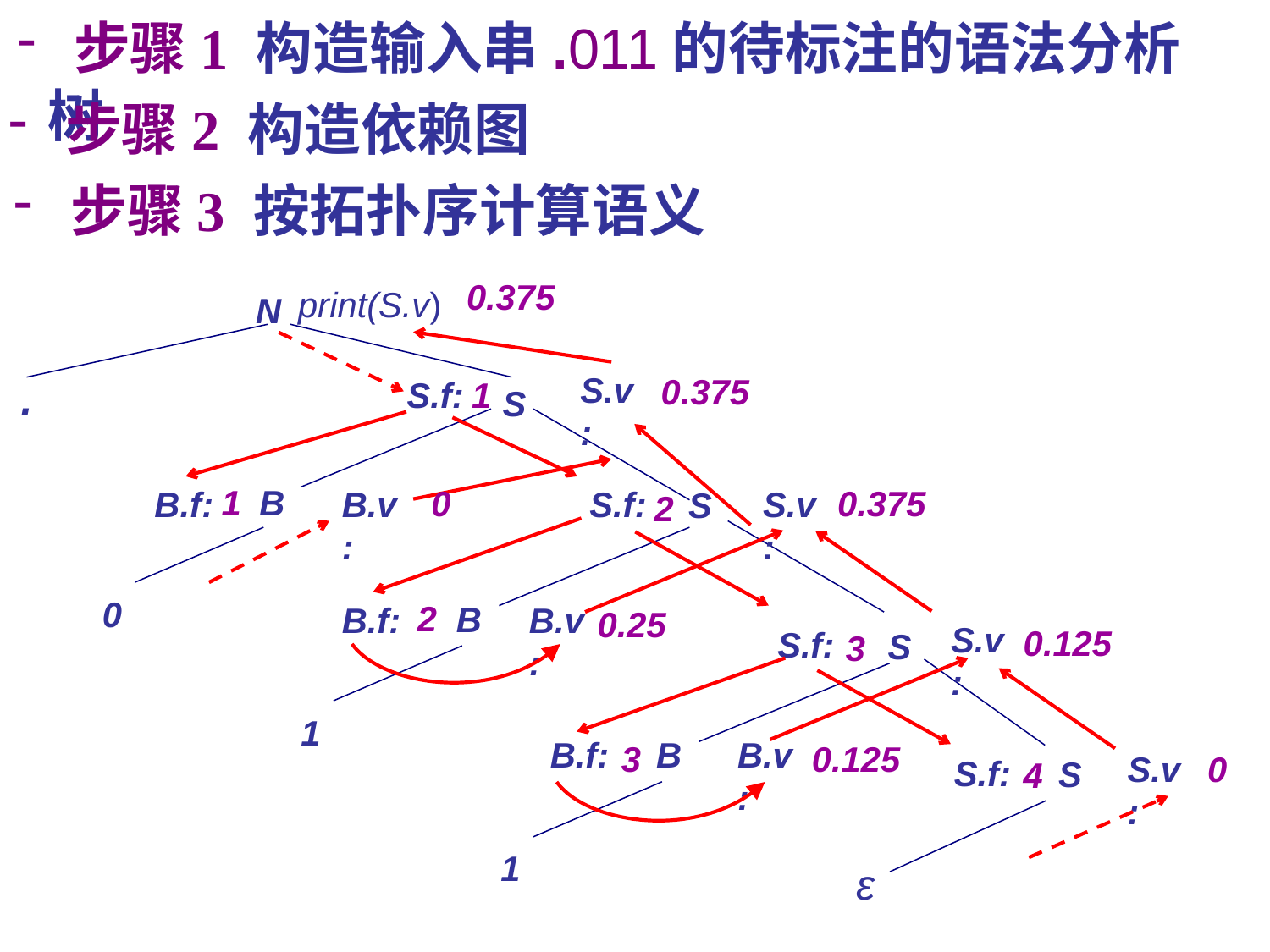

步骤1 构造输入串.011的待标注的语法分析树
 步骤2 构造依赖图
 步骤3 按拓扑序计算语义
0.375
print(S.v)
N

S.v:
0.375
S.f:
1
.
S

B
1
0
0.375
B.f:
B.v:
S.f:
S.v:
S
2

0
2
B
B.f:
B.v:
0.25
S.v:
0.125
S.f:
S
3

1
B.f:
B.v:
B
3
0.125
S.v:
0
S.f:
S
4

1
ε